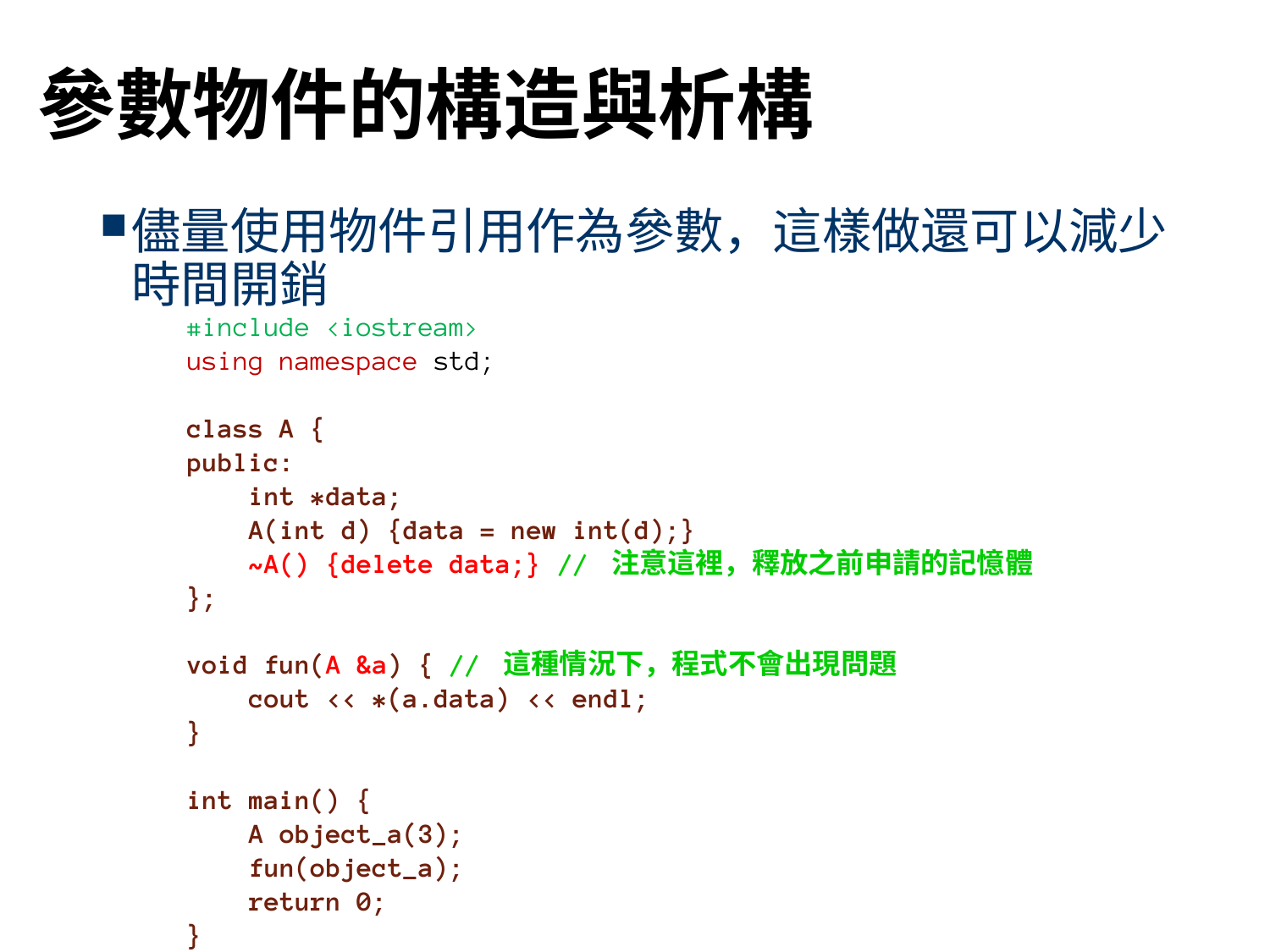

# 參數物件的構造與析構
儘量使用物件引用作為參數，這樣做還可以減少時間開銷
#include <iostream>
using namespace std;

class A {
public:
    int *data;
    A(int d) {data = new int(d);}
    ~A() {delete data;} // 注意這裡，釋放之前申請的記憶體
};

void fun(A &a) { // 這種情況下，程式不會出現問題
    cout << *(a.data) << endl;
}

int main() {
    A object_a(3);
    fun(object_a);
    return 0;
}